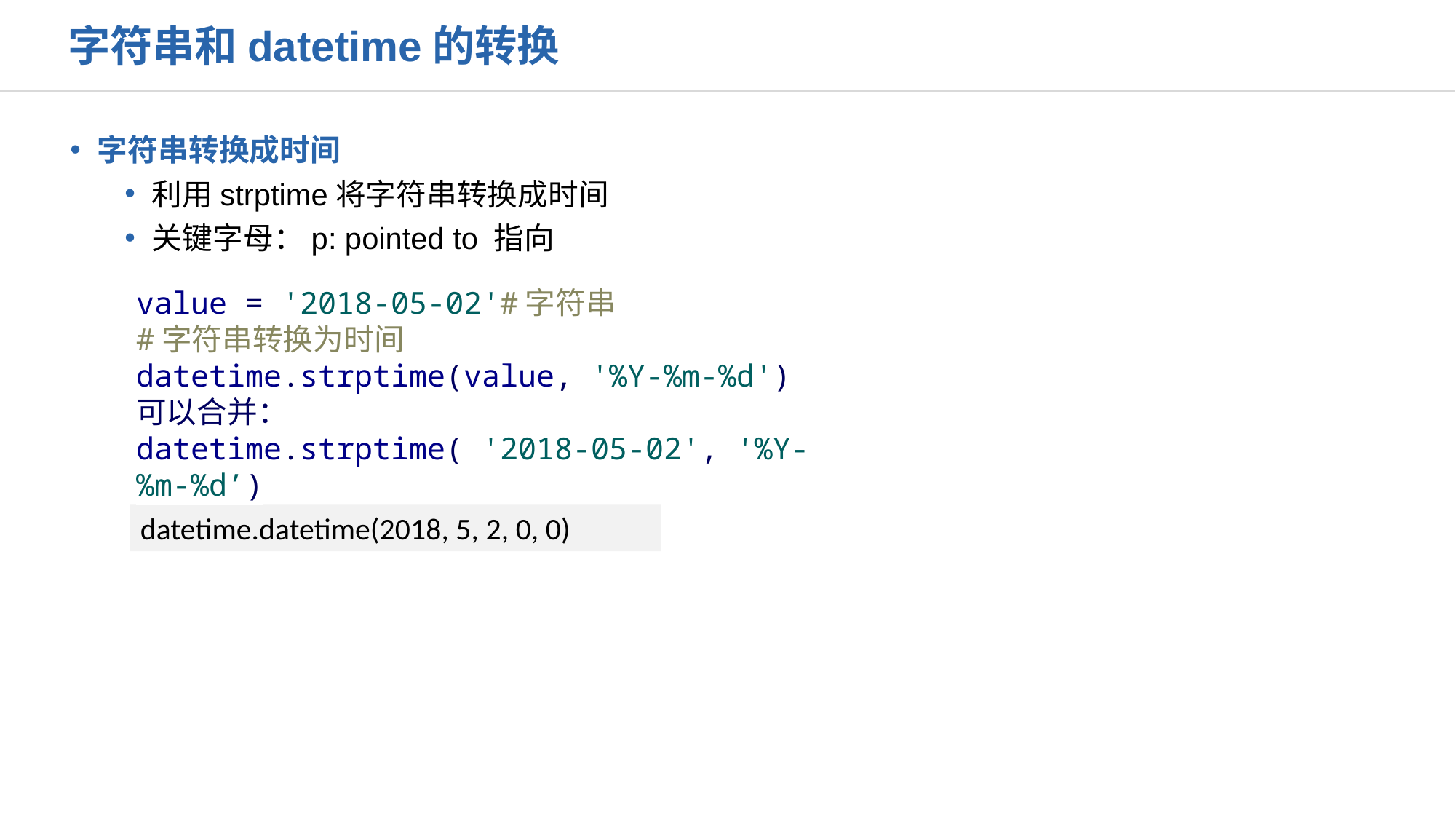

字符串和datetime的转换
字符串转换成时间
利用strptime将字符串转换成时间
关键字母：p: pointed to 指向

value = '2018-05-02'#字符串
#字符串转换为时间
datetime.strptime(value, '%Y-%m-%d')
可以合并：
datetime.strptime( '2018-05-02', '%Y-%m-%d’)
datetime.datetime(2018, 5, 2, 0, 0)